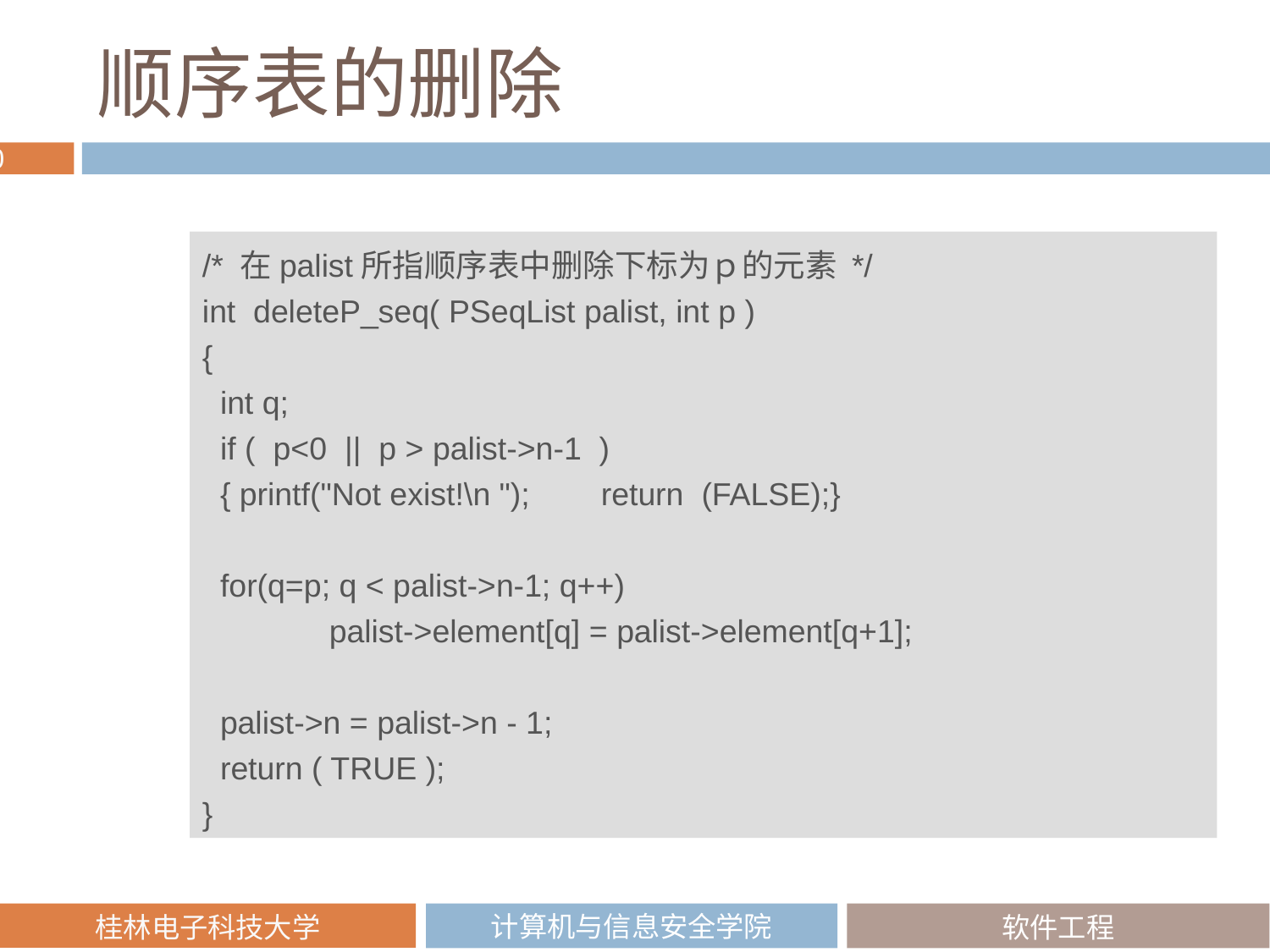

# 顺序表的删除
/* 在palist所指顺序表中删除下标为ｐ的元素 */
int  deleteP_seq( PSeqList palist, int p )
{
  int q;
  if (  p<0  ||  p > palist->n-1  )
  { printf("Not exist!\n ");	  return  (FALSE);}

  for(q=p; q < palist->n-1; q++)
	palist->element[q] = palist->element[q+1];

  palist->n = palist->n - 1;
  return ( TRUE );
}